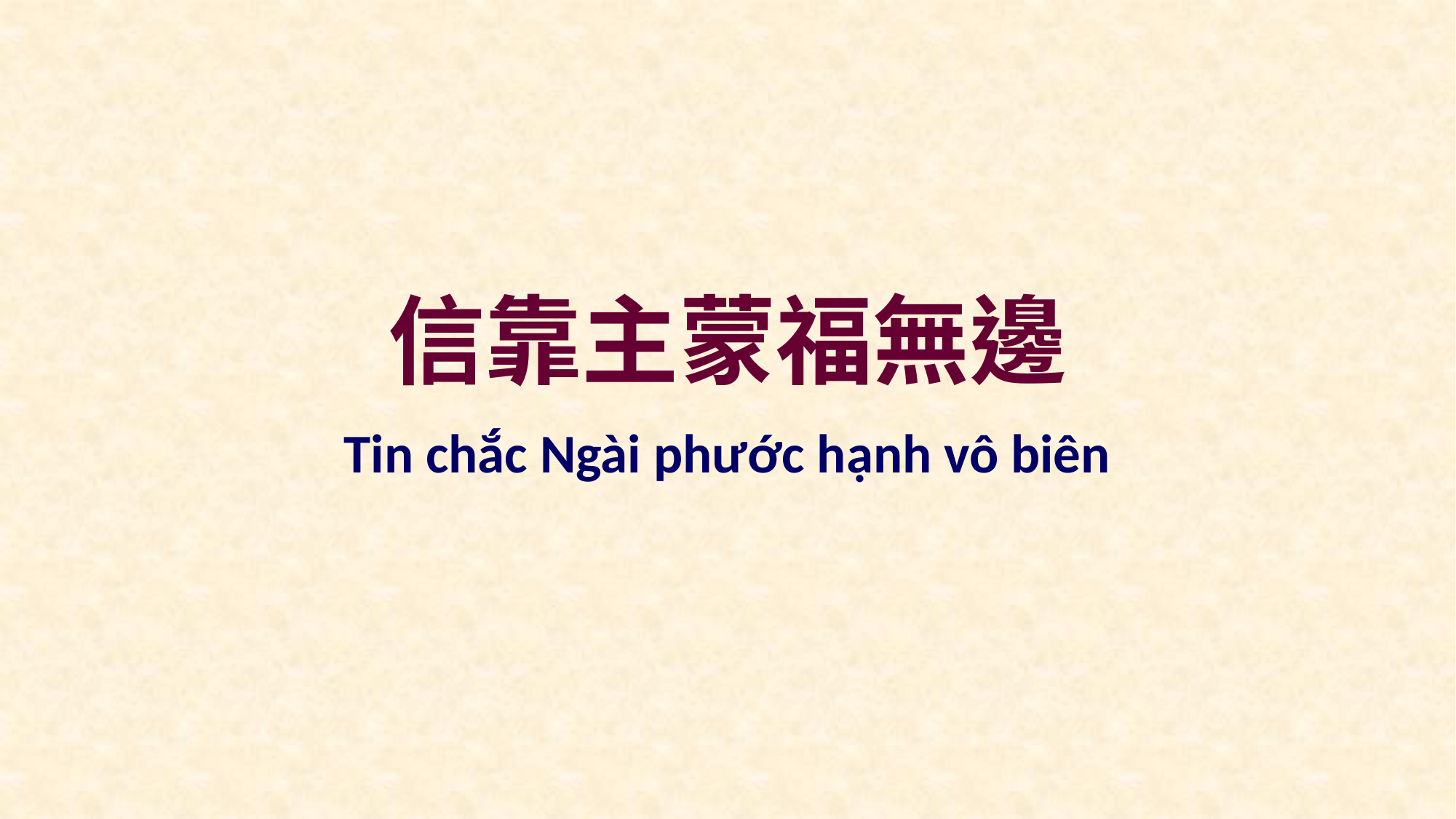

信靠主蒙福無邊
Tin chắc Ngài phước hạnh vô biên